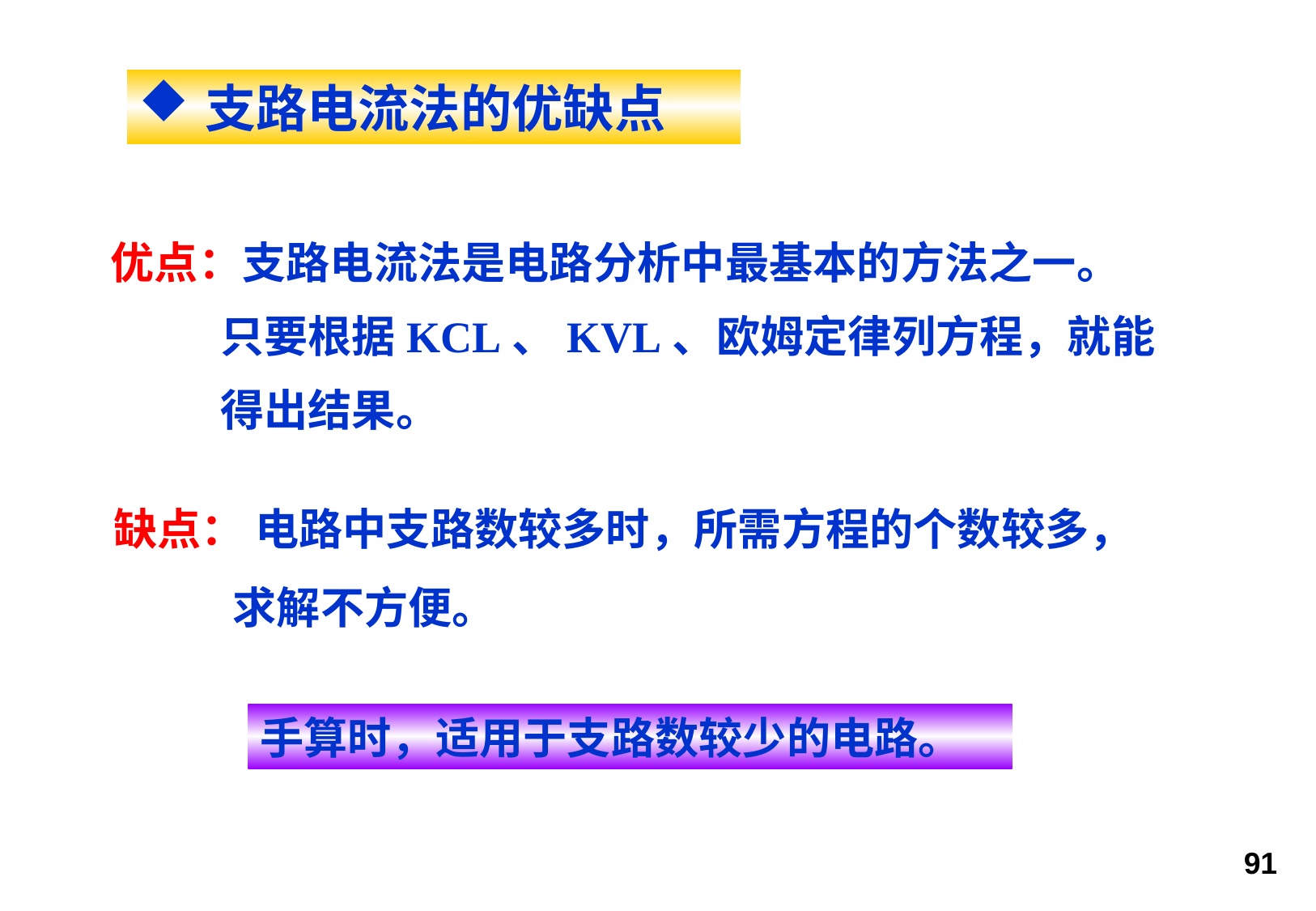

支路电流法的优缺点
优点：支路电流法是电路分析中最基本的方法之一。
          只要根据KCL、KVL、欧姆定律列方程，就能
          得出结果。
缺点： 电路中支路数较多时，所需方程的个数较多，
           求解不方便。
手算时，适用于支路数较少的电路。